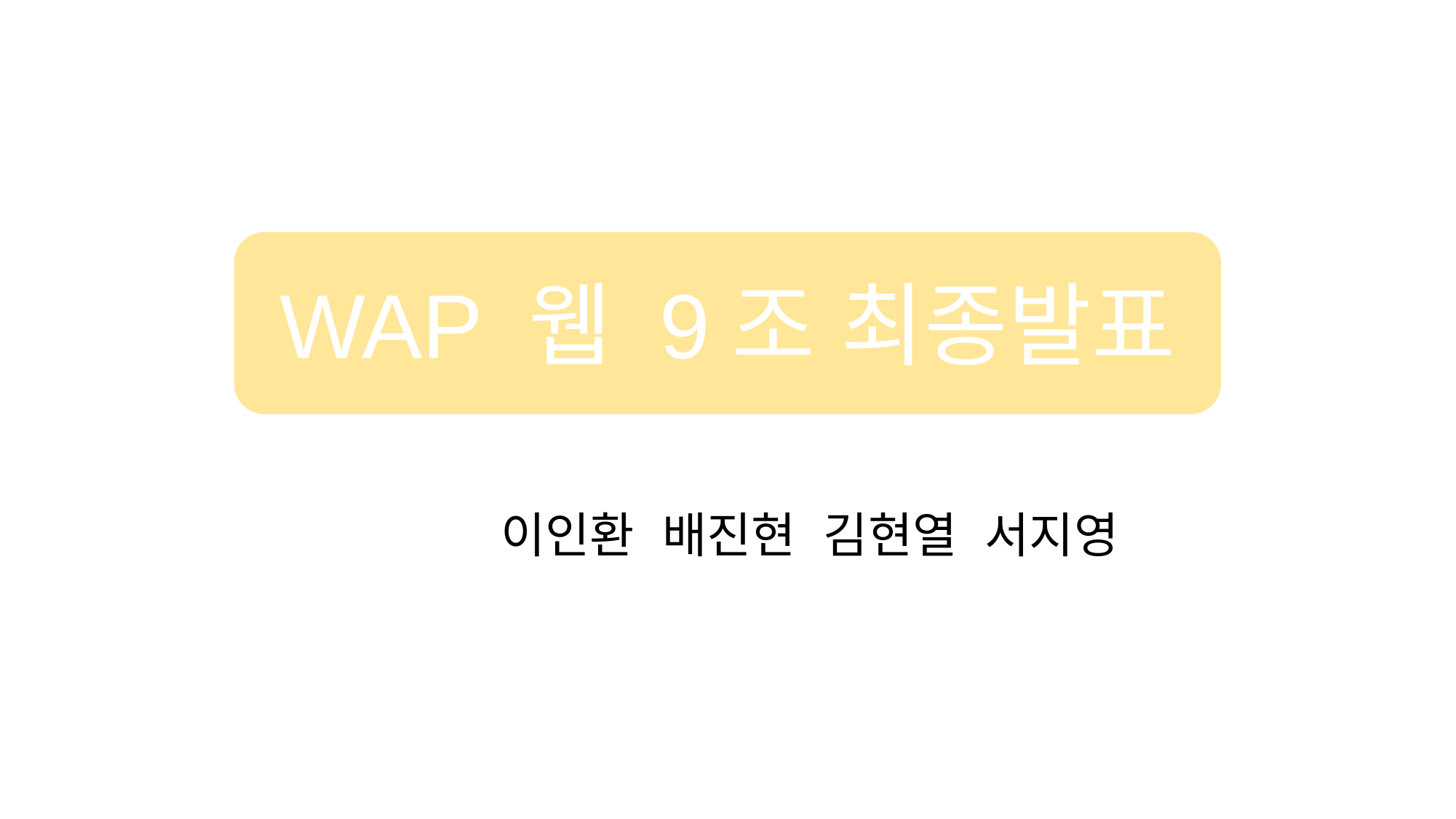

WAP 웹 9조 최종발표
이인환  배진현  김현열  서지영